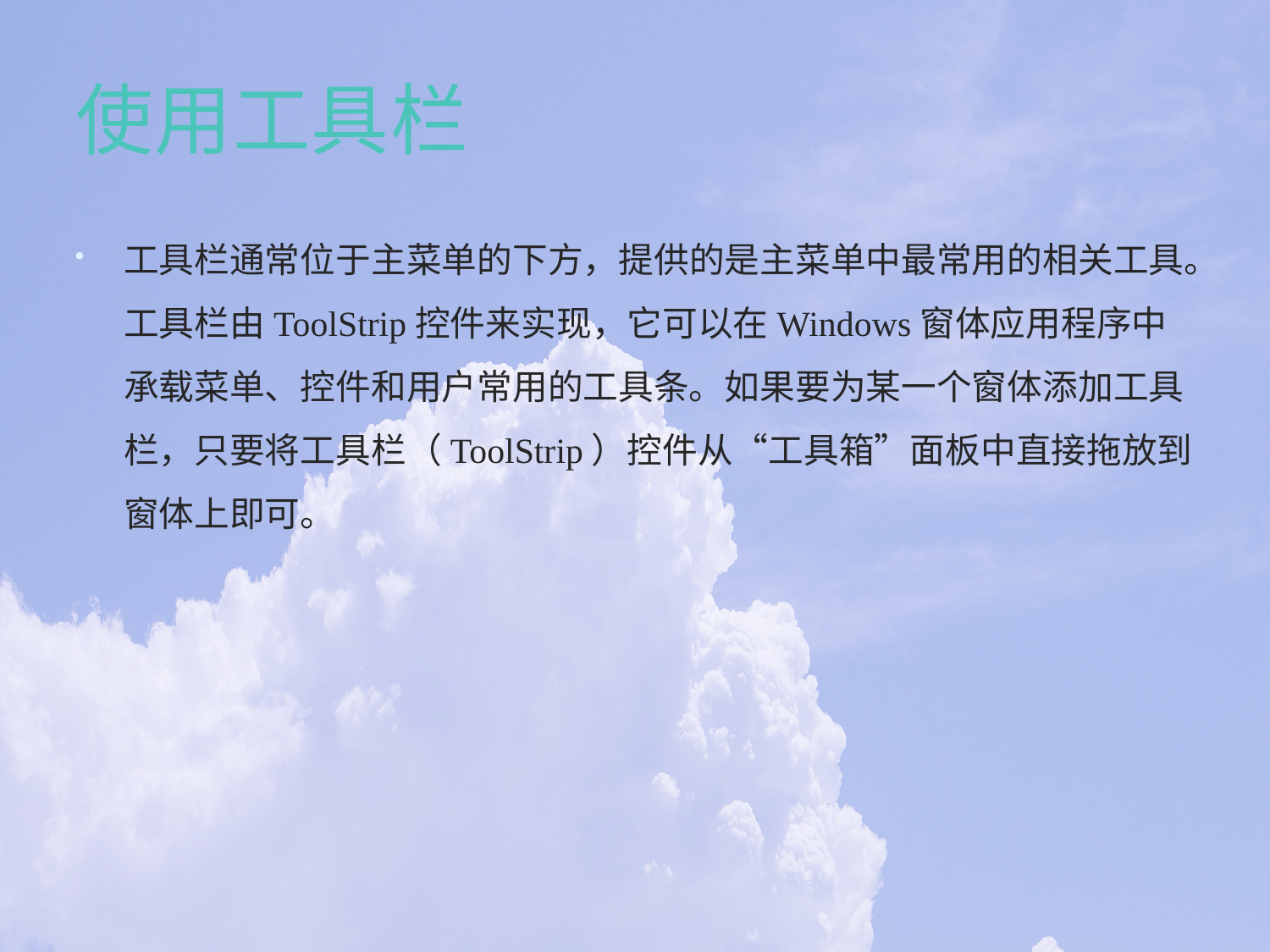

# 使用工具栏
工具栏通常位于主菜单的下方，提供的是主菜单中最常用的相关工具。工具栏由ToolStrip控件来实现，它可以在Windows窗体应用程序中承载菜单、控件和用户常用的工具条。如果要为某一个窗体添加工具栏，只要将工具栏（ToolStrip）控件从“工具箱”面板中直接拖放到窗体上即可。